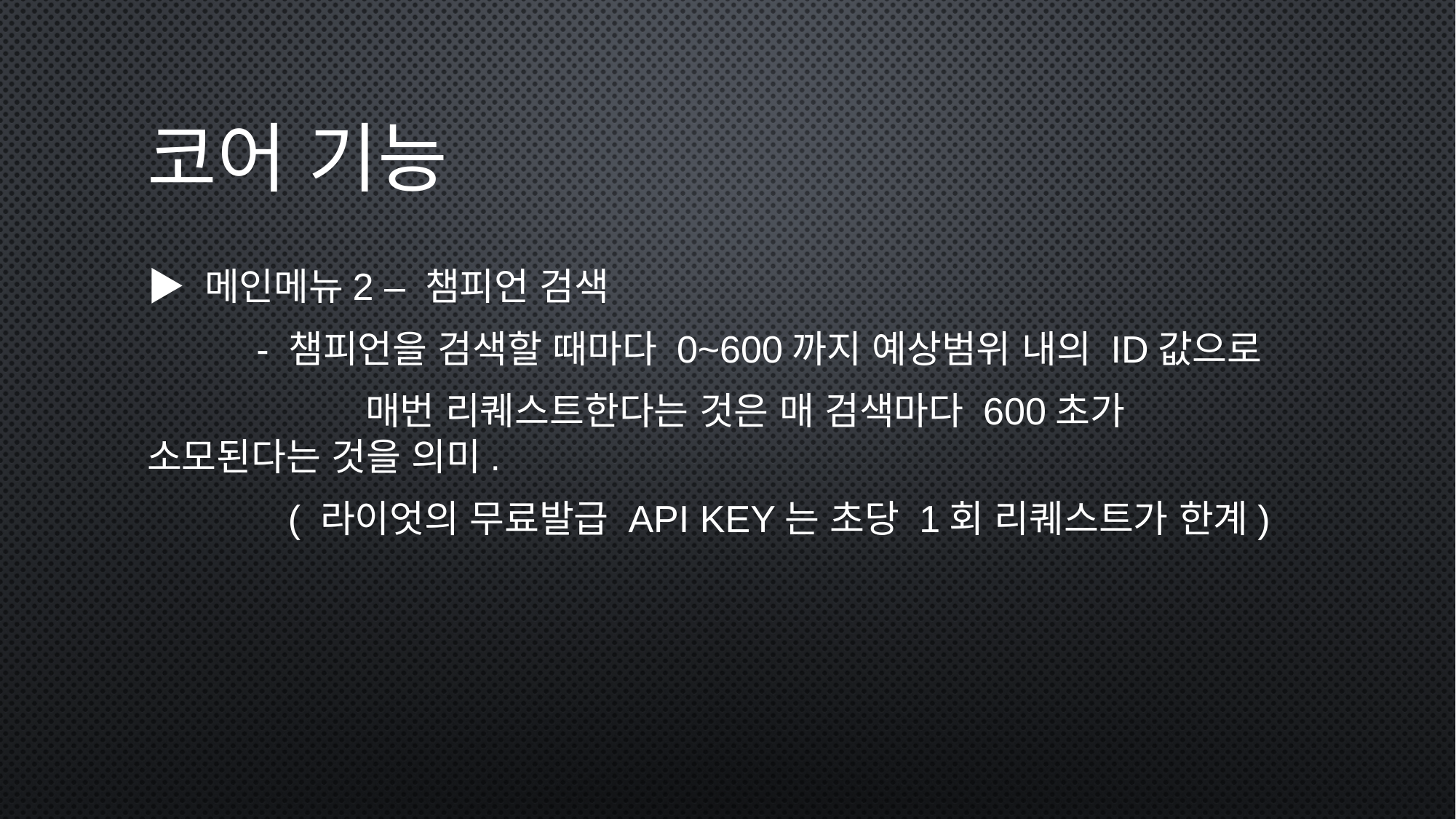

# 코어 기능
▶ 메인메뉴2 – 챔피언 검색
	- 챔피언을 검색할 때마다 0~600까지 예상범위 내의 ID값으로
		매번 리퀘스트한다는 것은 매 검색마다 600초가 소모된다는 것을 의미.
	   ( 라이엇의 무료발급 API KEY는 초당 1회 리퀘스트가 한계)